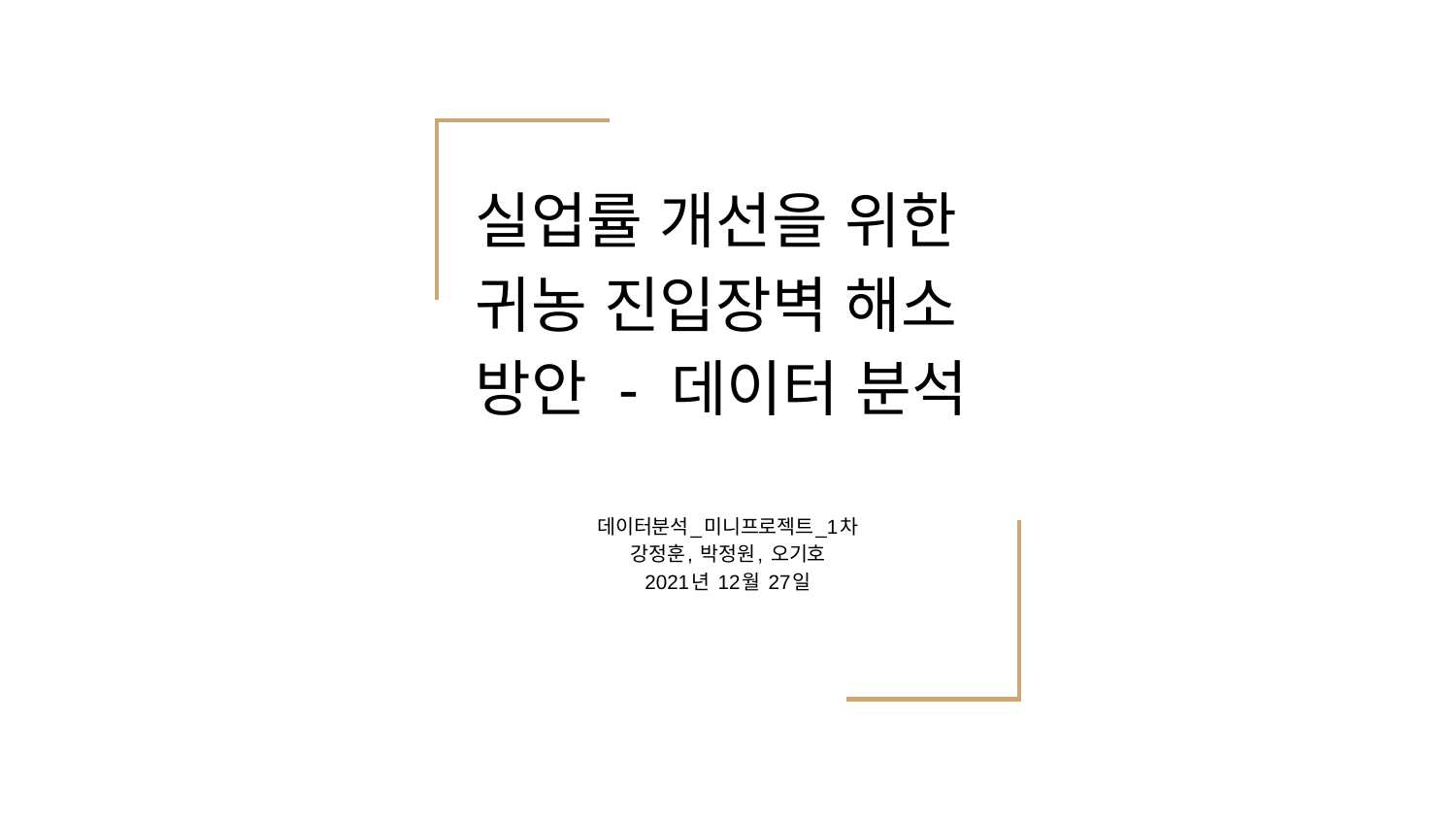

# 실업률 개선을 위한 귀농 진입장벽 해소 방안 - 데이터 분석
데이터분석_미니프로젝트_1차
강정훈, 박정원, 오기호
2021년 12월 27일